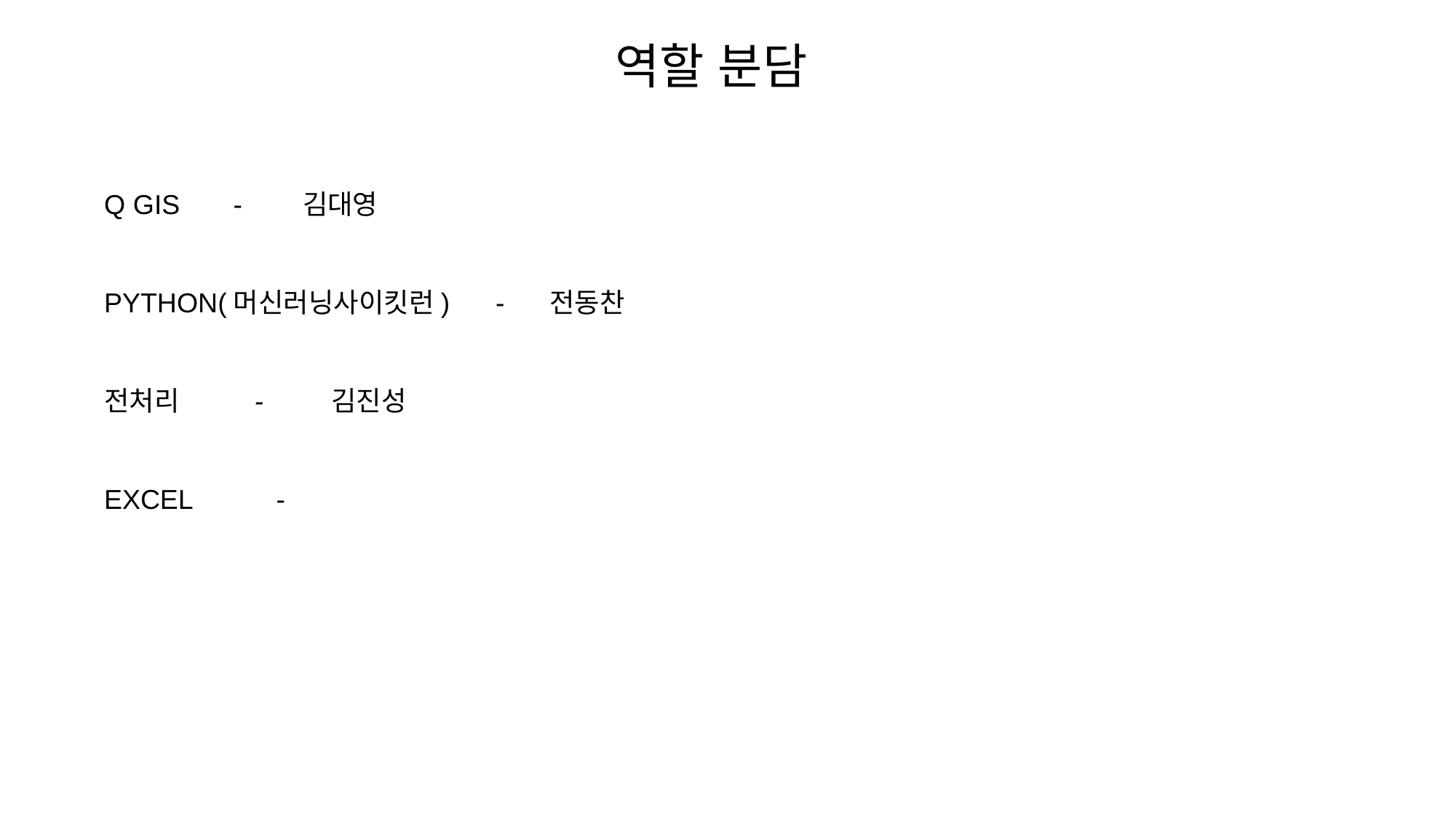

역할 분담
Q GIS       -       김대영

PYTHON(머신러닝사이킷런)      -     전동찬

전처리         -        김진성

EXCEL           -